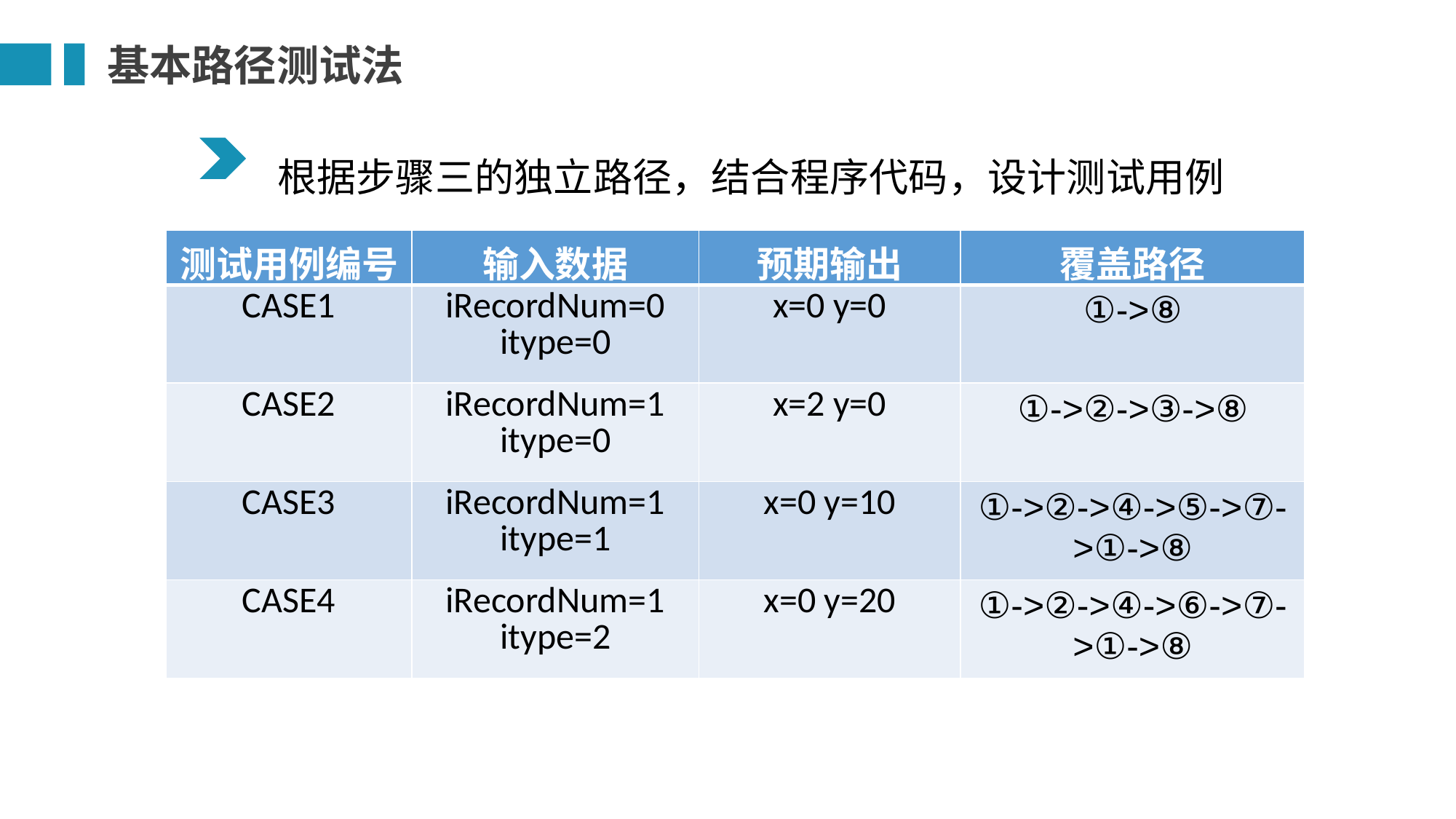

基本路径测试法

根据步骤三的独立路径，结合程序代码，设计测试用例

| 测试用例编号 | 输入数据 | 预期输出 | 覆盖路径 |
| --- | --- | --- | --- |
| CASE1 | iRecordNum=0 itype=0 | x=0 y=0 | ①->⑧ |
| CASE2 | iRecordNum=1 itype=0 | x=2 y=0 | ①->②->③->⑧ |
| CASE3 | iRecordNum=1 itype=1 | x=0 y=10 | ①->②->④->⑤->⑦->①->⑧ |
| CASE4 | iRecordNum=1 itype=2 | x=0 y=20 | ①->②->④->⑥->⑦->①->⑧ |
97